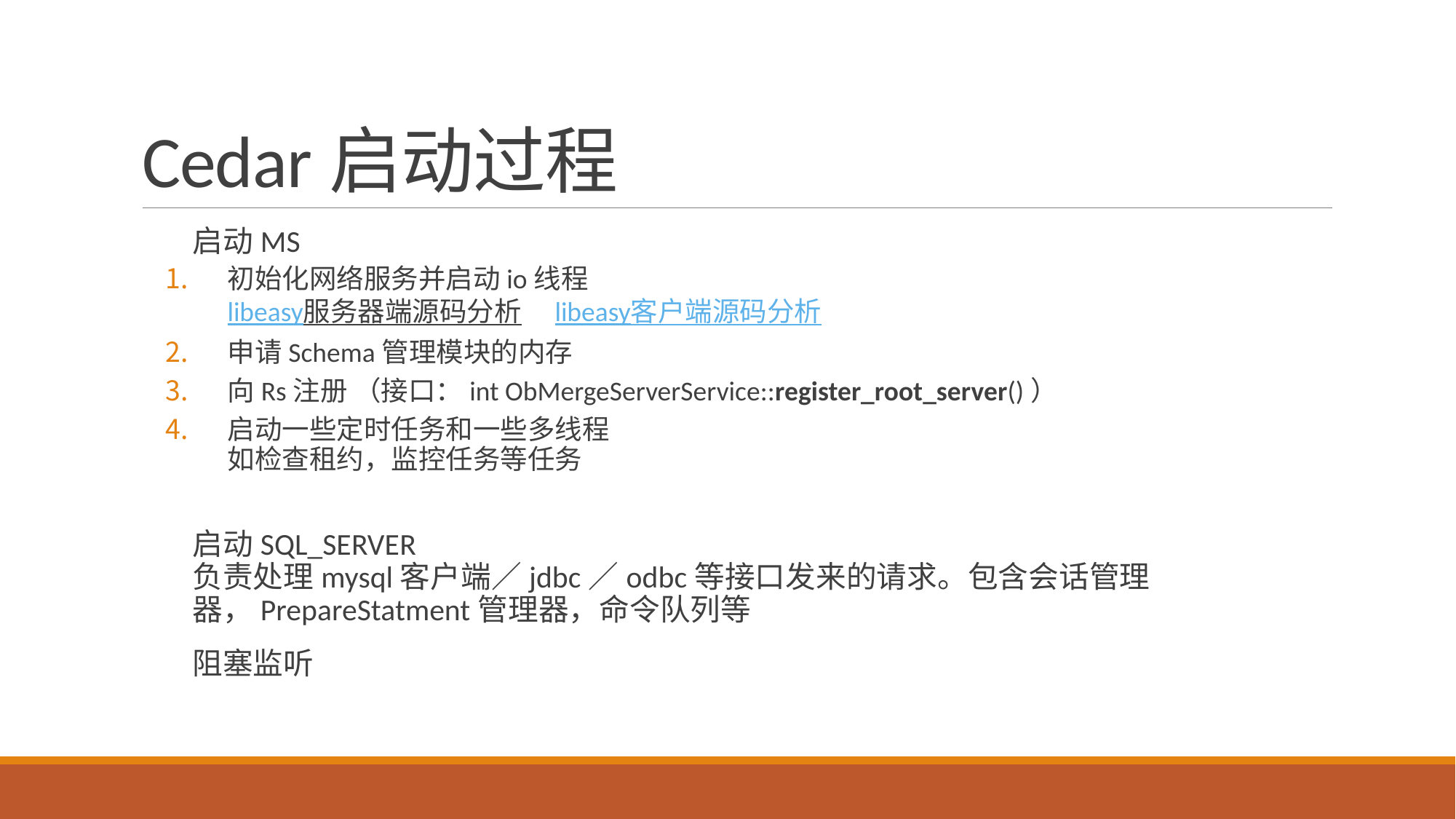

# Cedar启动过程
启动MS
初始化网络服务并启动io线程
libeasy服务器端源码分析  	libeasy客户端源码分析
申请Schema管理模块的内存
向Rs注册 （接口：int ObMergeServerService::register_root_server()）
启动一些定时任务和一些多线程
如检查租约，监控任务等任务
启动SQL_SERVER
负责处理mysql客户端／jdbc／odbc等接口发来的请求。包含会话管理器，PrepareStatment管理器，命令队列等
阻塞监听